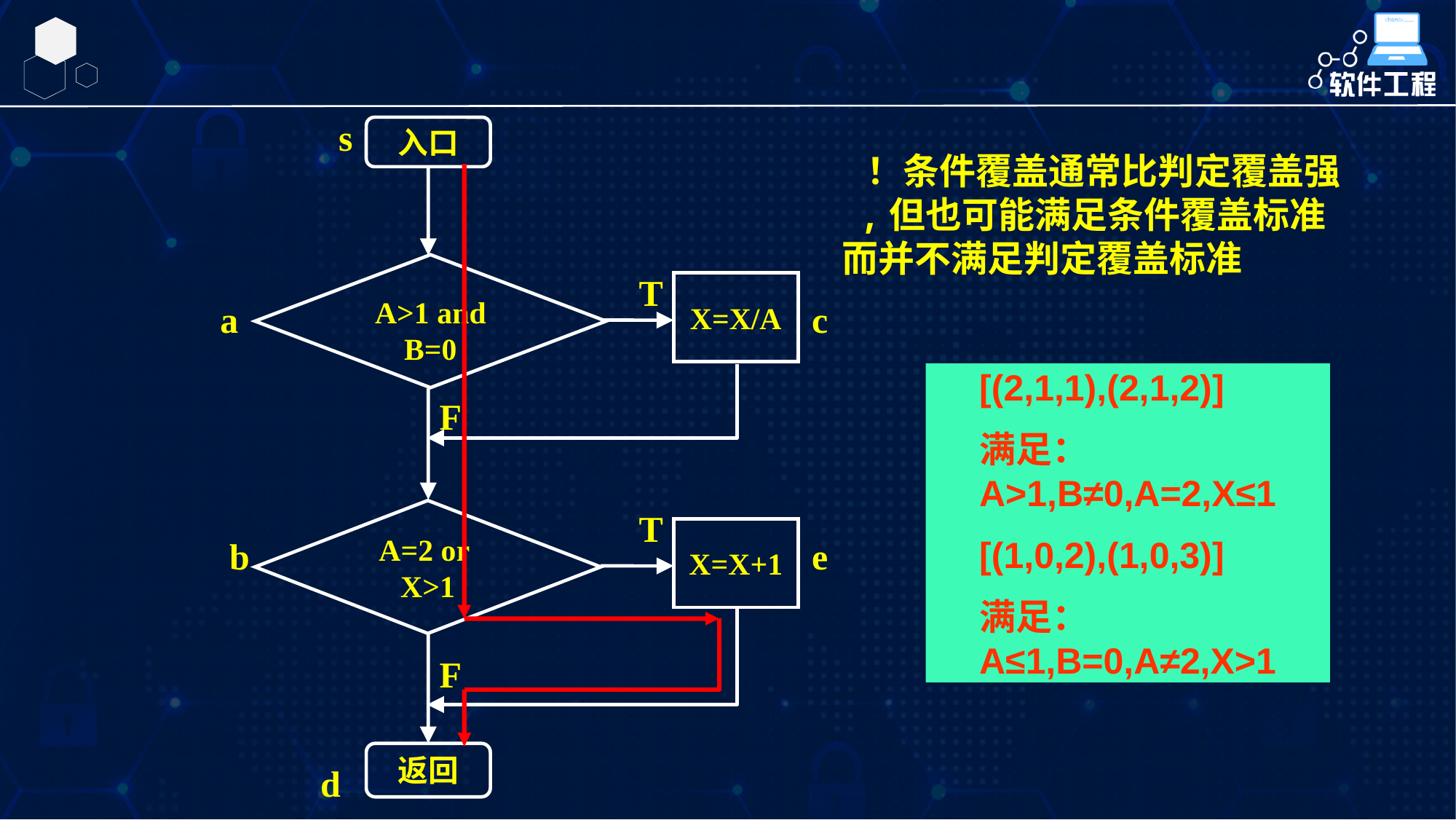

s
入口
  ！条件覆盖通常比判定覆盖强 ,但也可能满足条件覆盖标准而并不满足判定覆盖标准

A>1 and B=0
T
X=X/A
a
c

[(2,1,1),(2,1,2)]
满足：A>1,B≠0,A=2,X≤1
[(1,0,2),(1,0,3)]
满足：A≤1,B=0,A≠2,X>1

F
A=2 or  X>1
T
X=X+1
b
e

F
返回
d